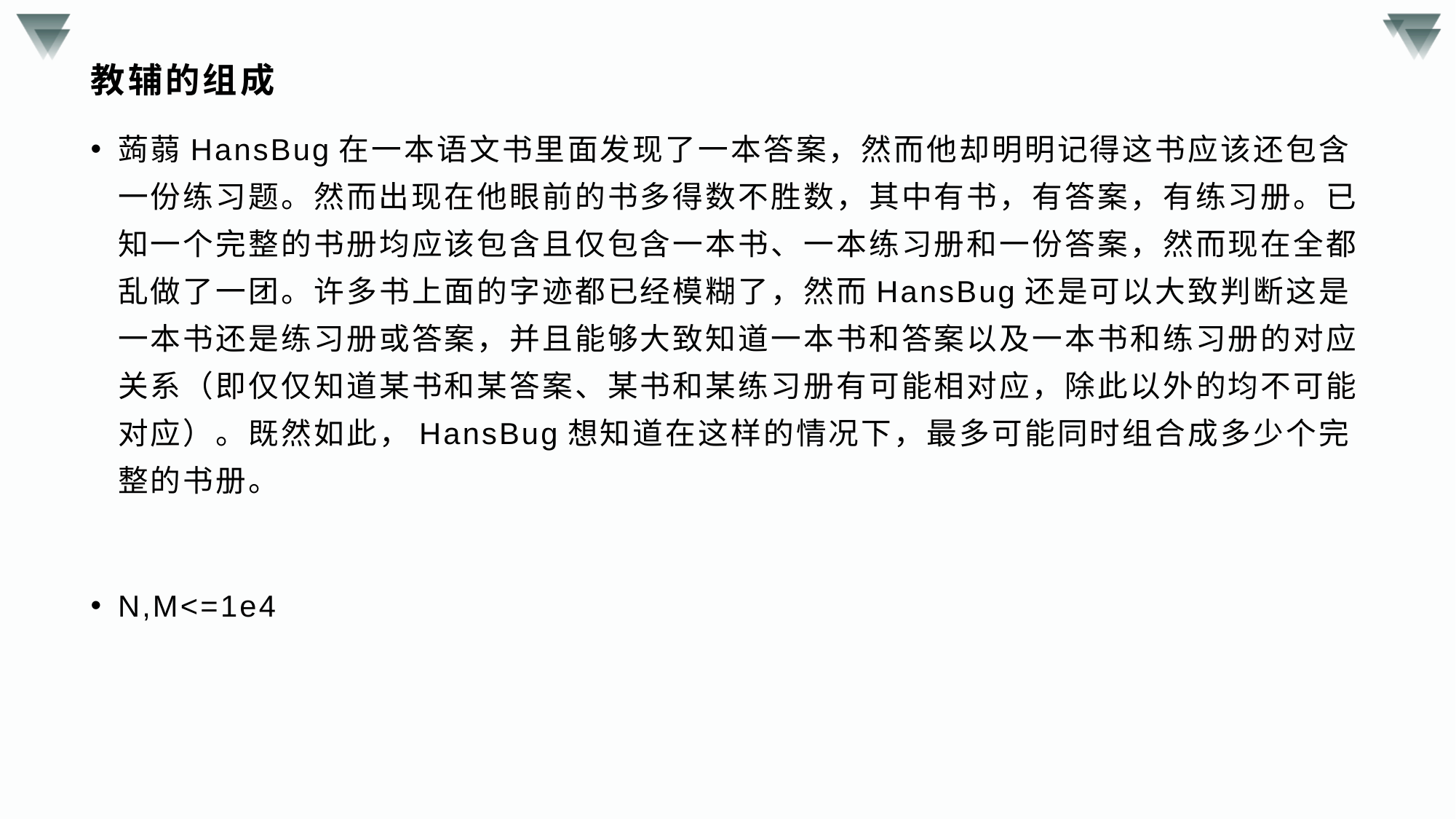

# 教辅的组成
蒟蒻HansBug在一本语文书里面发现了一本答案，然而他却明明记得这书应该还包含一份练习题。然而出现在他眼前的书多得数不胜数，其中有书，有答案，有练习册。已知一个完整的书册均应该包含且仅包含一本书、一本练习册和一份答案，然而现在全都乱做了一团。许多书上面的字迹都已经模糊了，然而HansBug还是可以大致判断这是一本书还是练习册或答案，并且能够大致知道一本书和答案以及一本书和练习册的对应关系（即仅仅知道某书和某答案、某书和某练习册有可能相对应，除此以外的均不可能对应）。既然如此，HansBug想知道在这样的情况下，最多可能同时组合成多少个完整的书册。

N,M<=1e4